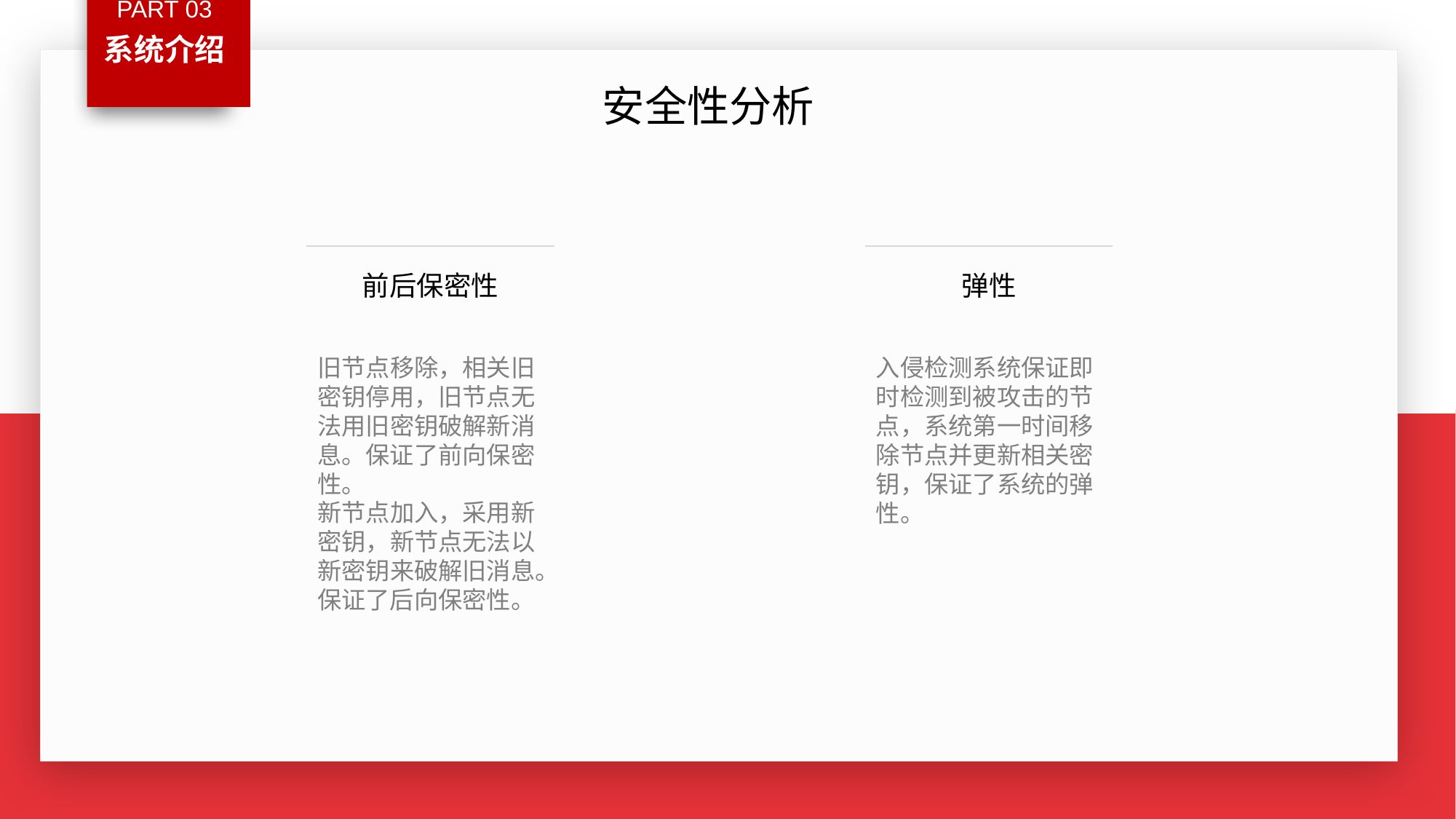

PART 03
系统介绍
安全性分析
前后保密性
弹性
旧节点移除，相关旧密钥停用，旧节点无法用旧密钥破解新消息。保证了前向保密性。
新节点加入，采用新密钥，新节点无法以新密钥来破解旧消息。保证了后向保密性。
入侵检测系统保证即时检测到被攻击的节点，系统第一时间移除节点并更新相关密钥，保证了系统的弹性。